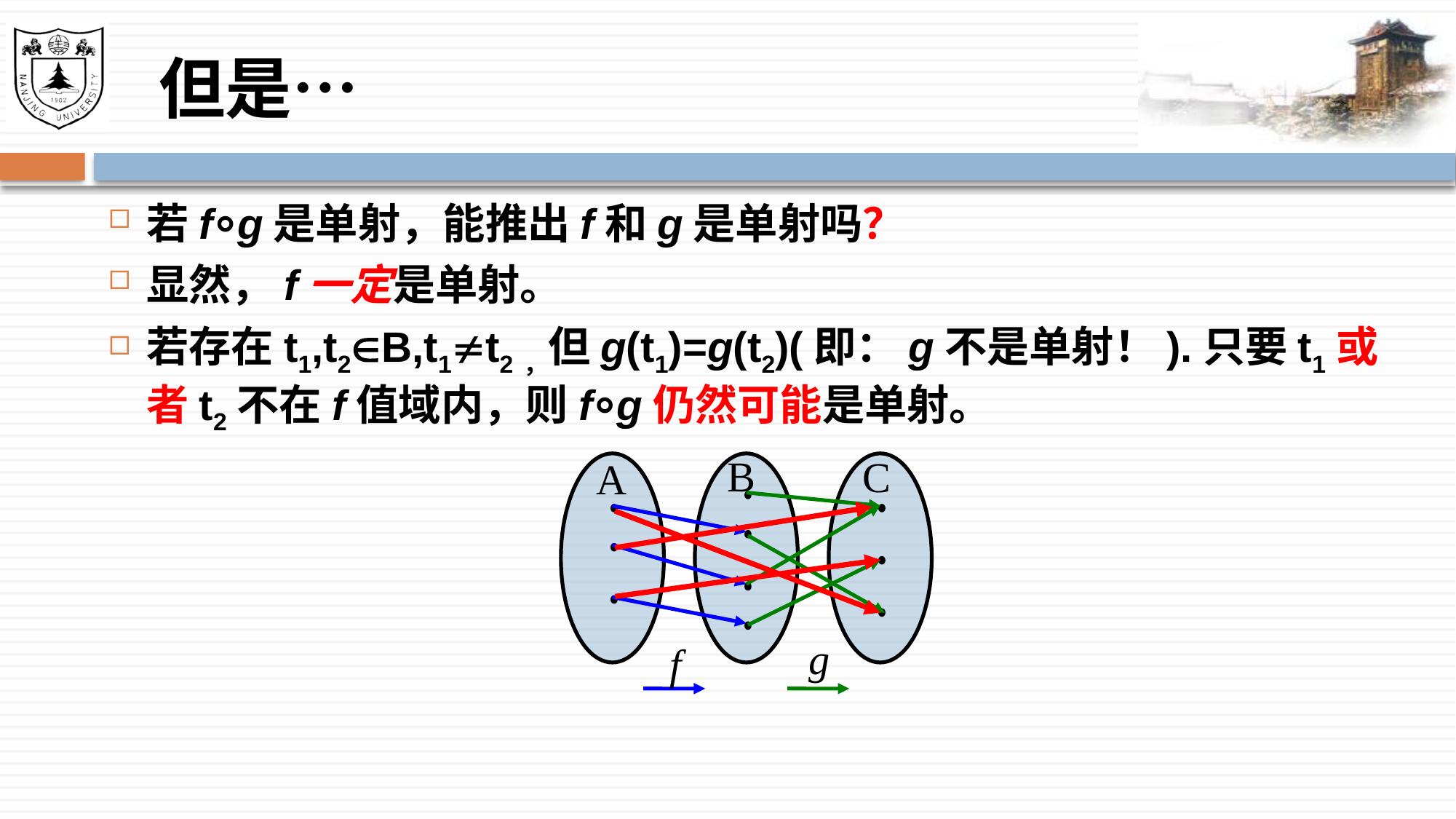

# 但是…
若f⸰g是单射，能推出f和g是单射吗？
显然，f一定是单射。
若存在t1,t2∈B,t1≠t2，但g(t1)=g(t2)(即：g不是单射！).只要t1或者t2不在f值域内，则f⸰g仍然可能是单射。
B
C
A

g
f